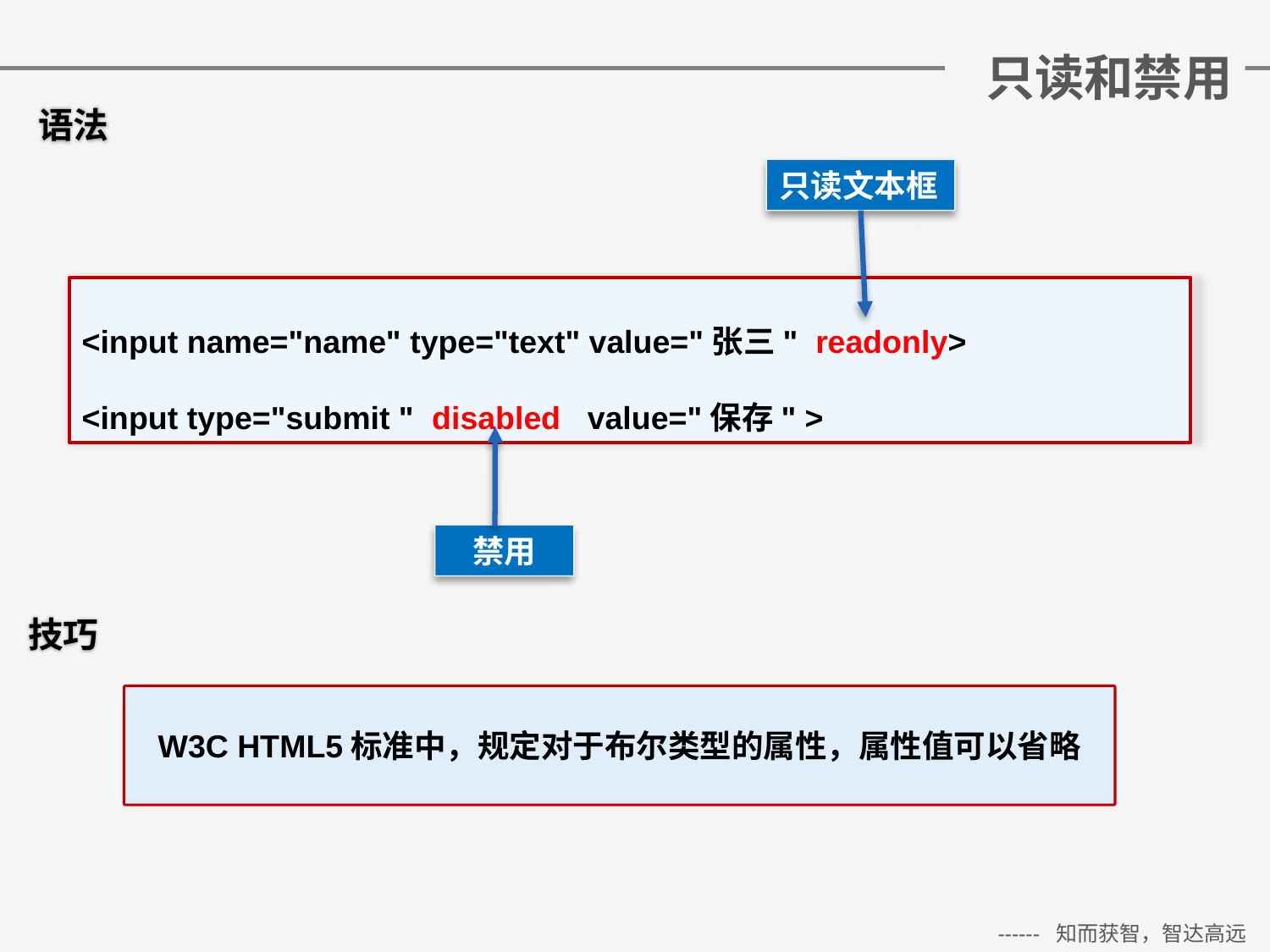

# 只读和禁用
语法
只读文本框
<input name="name" type="text" value="张三"  readonly>
<input type="submit "  disabled   value="保存" >
禁用
技巧
W3C HTML5标准中，规定对于布尔类型的属性，属性值可以省略